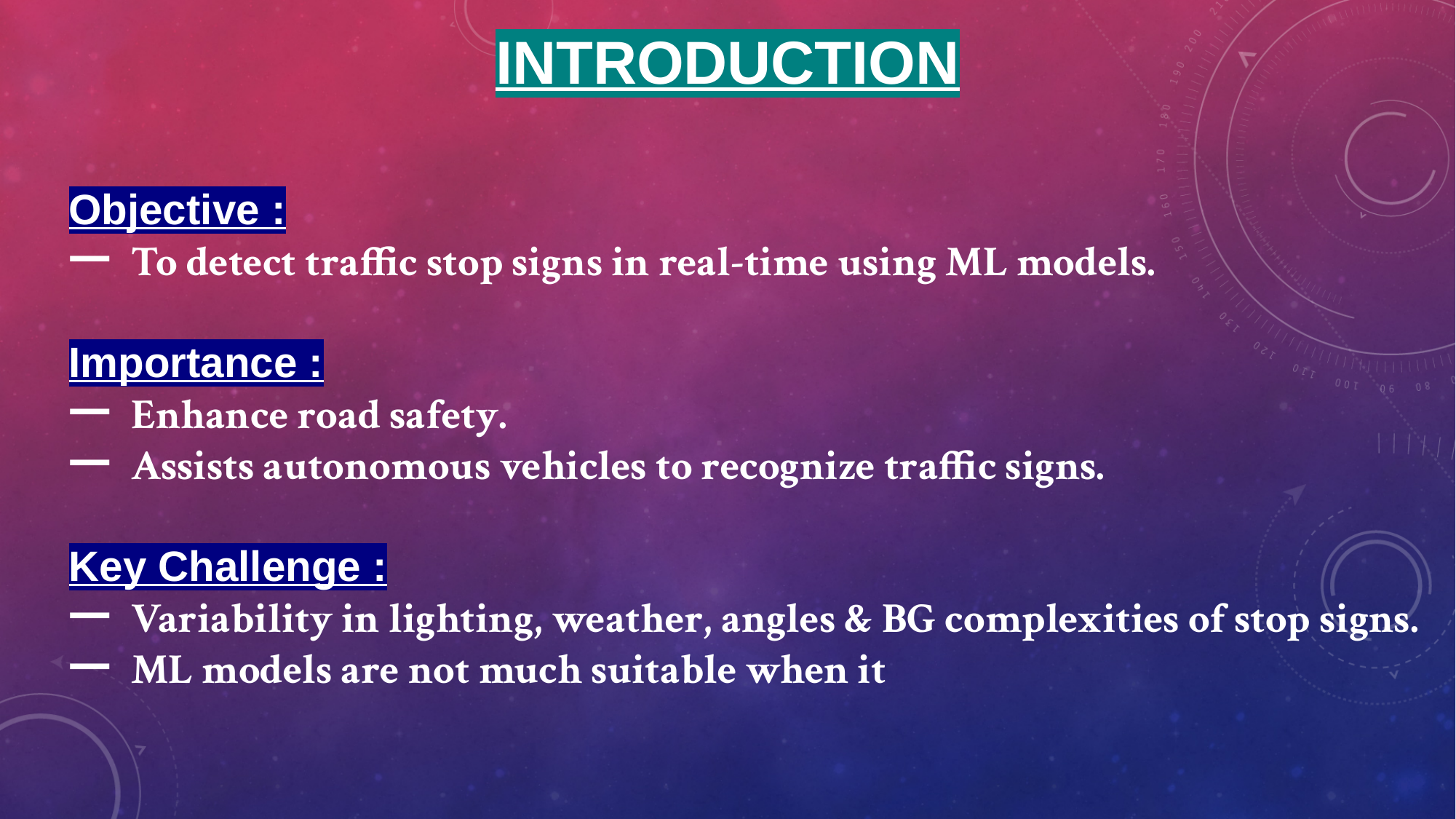

# Introduction
Objective :
一 To detect traffic stop signs in real-time using ML models.

Importance :
一 Enhance road safety.
一 Assists autonomous vehicles to recognize traffic signs.

Key Challenge :
一 Variability in lighting, weather, angles & BG complexities of stop signs.
一 ML models are not much suitable when it